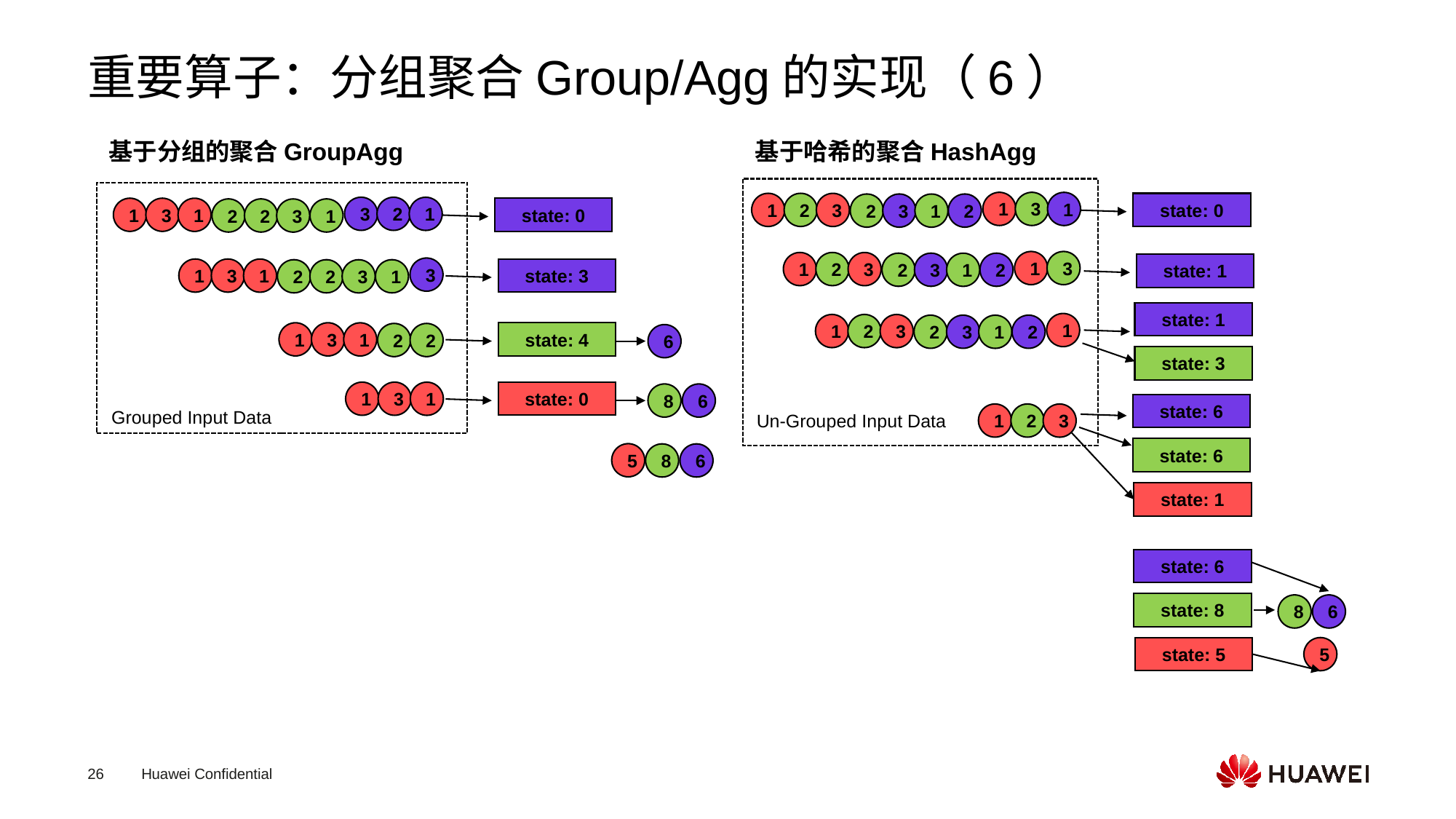

# 重要算子：分组聚合Group/Agg的实现（6）
基于分组的聚合GroupAgg
基于哈希的聚合HashAgg

1
3
1
1
2
state: 0
3
2
3
2
1
1
3
1
2
3
2
3
2
1
state: 1
state: 1
1
1
2
3
2
3
2
1
state: 3
state: 6
1
2
3
Un-Grouped Input Data
state: 6
state: 1
state: 6
state: 8
8
6
state: 5
5

3
2
1
1
3
state: 0
1
2
2
1
3
3
1
3
state: 3
1
2
2
1
3
1
3
state: 4
1
2
2
6
1
3
state: 0
1
8
6
Grouped Input Data
5
8
6